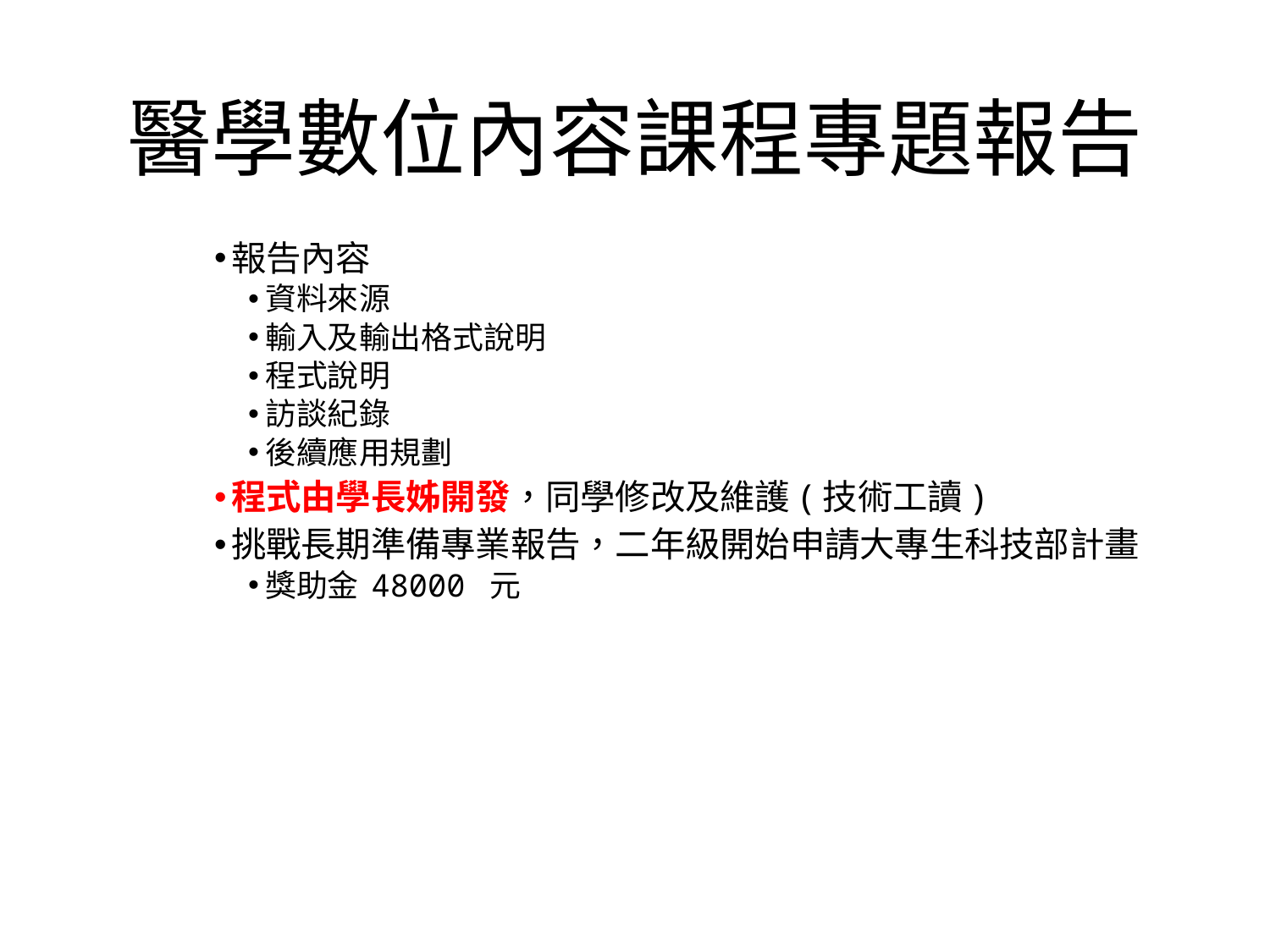

# 醫學數位內容課程專題報告
報告內容
資料來源
輸入及輸出格式說明
程式說明
訪談紀錄
後續應用規劃
程式由學長姊開發，同學修改及維護(技術工讀)
挑戰長期準備專業報告，二年級開始申請大專生科技部計畫
獎助金 48000 元